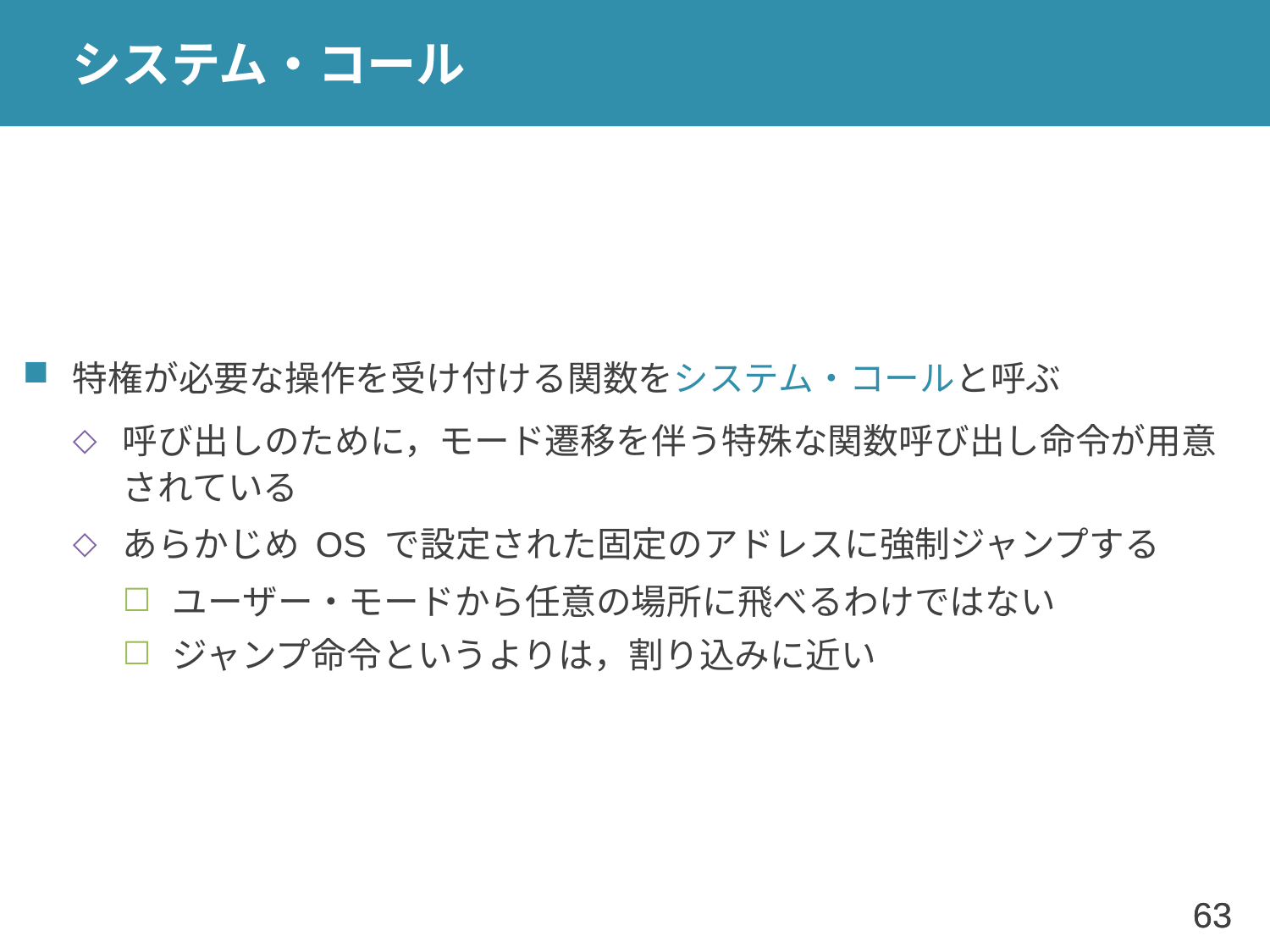

# システム・コール
特権が必要な操作を受け付ける関数をシステム・コールと呼ぶ
呼び出しのために，モード遷移を伴う特殊な関数呼び出し命令が用意されている
あらかじめ OS で設定された固定のアドレスに強制ジャンプする
ユーザー・モードから任意の場所に飛べるわけではない
ジャンプ命令というよりは，割り込みに近い